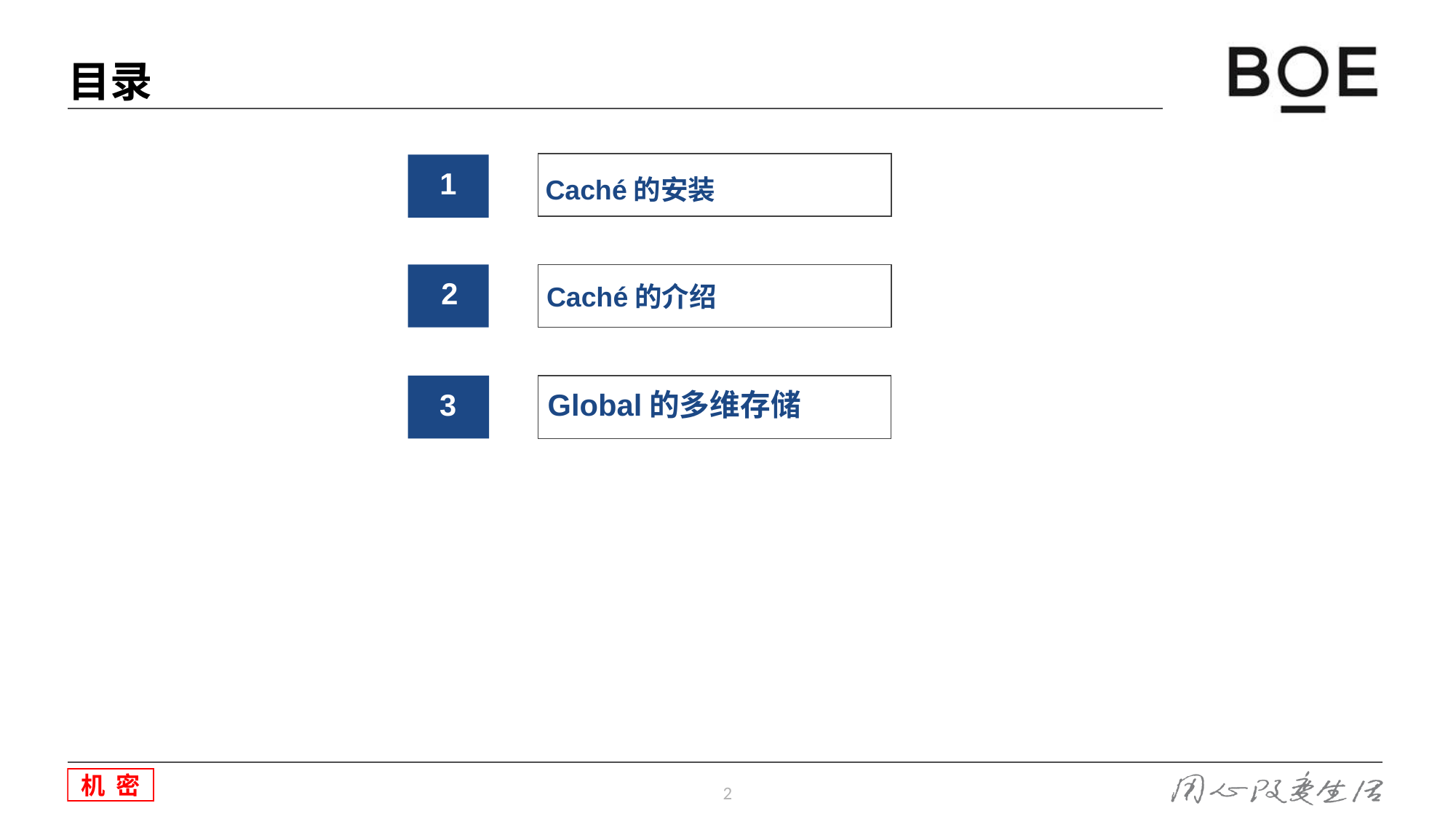

目录

1

2

3

Caché的安装

Caché的介绍
Global的多维存储
2